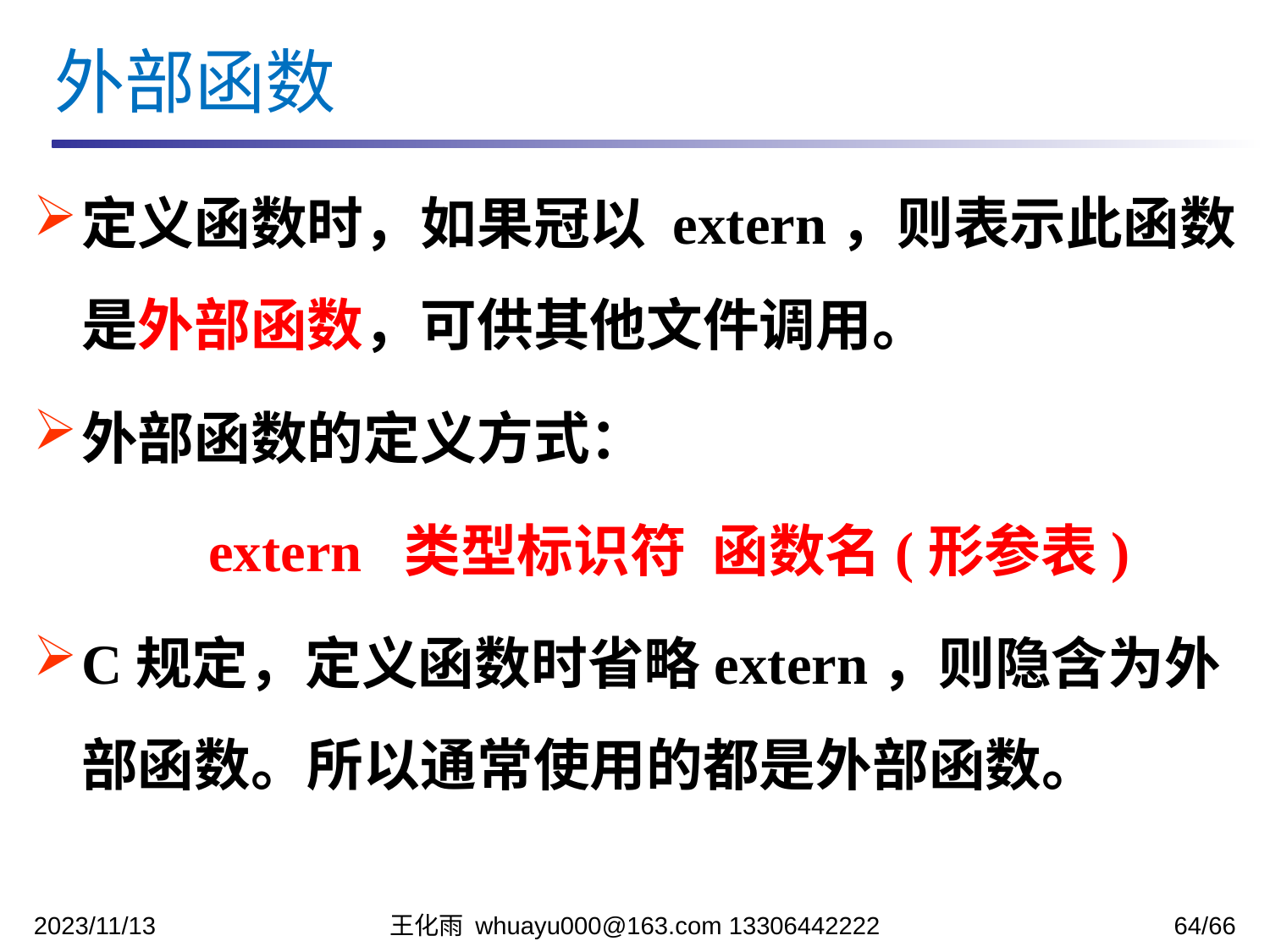

外部函数
定义函数时，如果冠以 extern，则表示此函数是外部函数，可供其他文件调用。
外部函数的定义方式：
		extern  类型标识符  函数名(形参表)
C规定，定义函数时省略extern，则隐含为外部函数。所以通常使用的都是外部函数。
2023/11/13
王化雨 whuayu000@163.com 13306442222
64/66